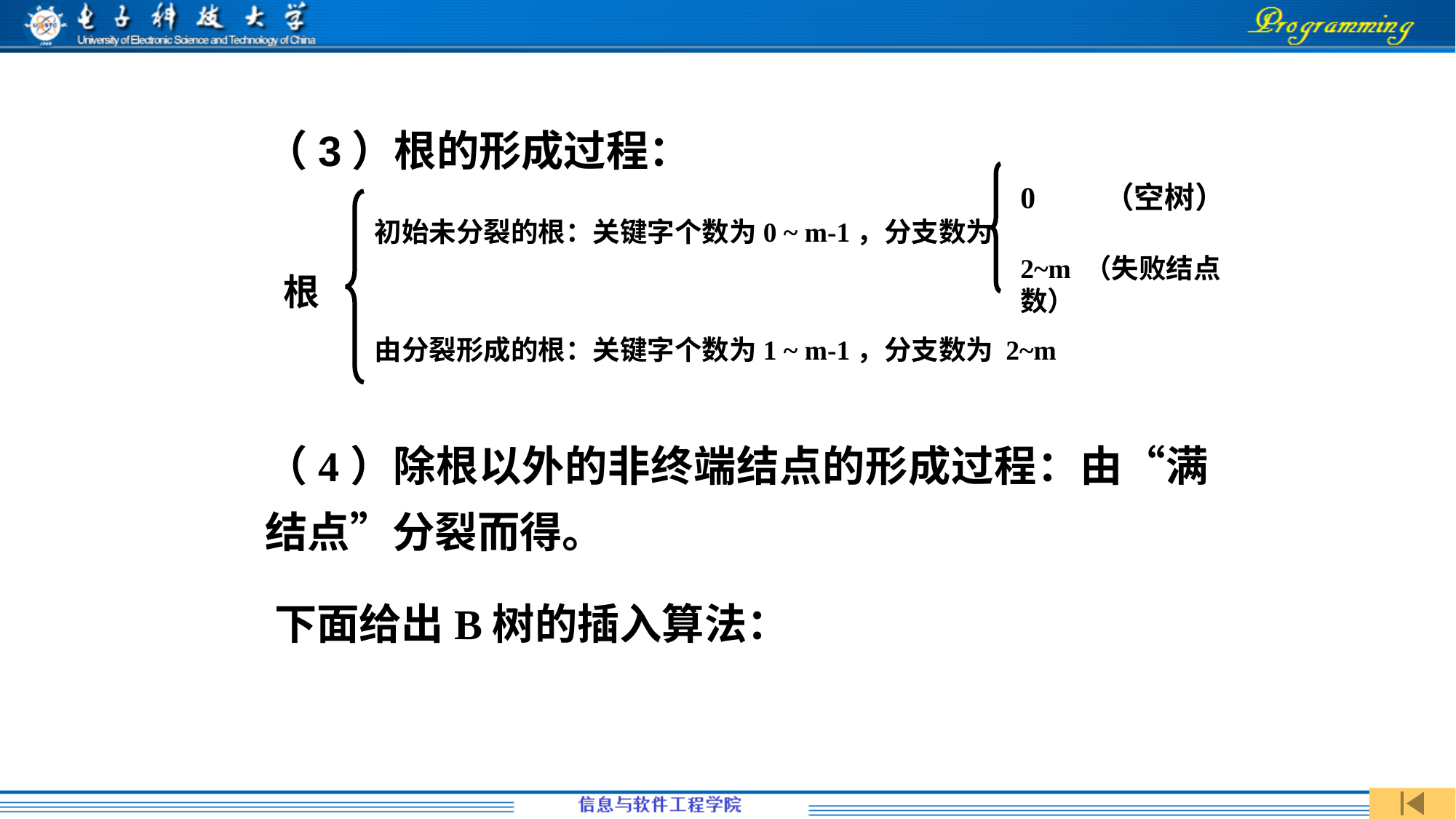

（3）根的形成过程：

0        （空树）

初始未分裂的根：关键字个数为0 ~ m-1，分支数为
根
由分裂形成的根：关键字个数为1 ~ m-1，分支数为 2~m
2~m （失败结点数）
（4）除根以外的非终端结点的形成过程：由“满结点”分裂而得。
下面给出B树的插入算法：